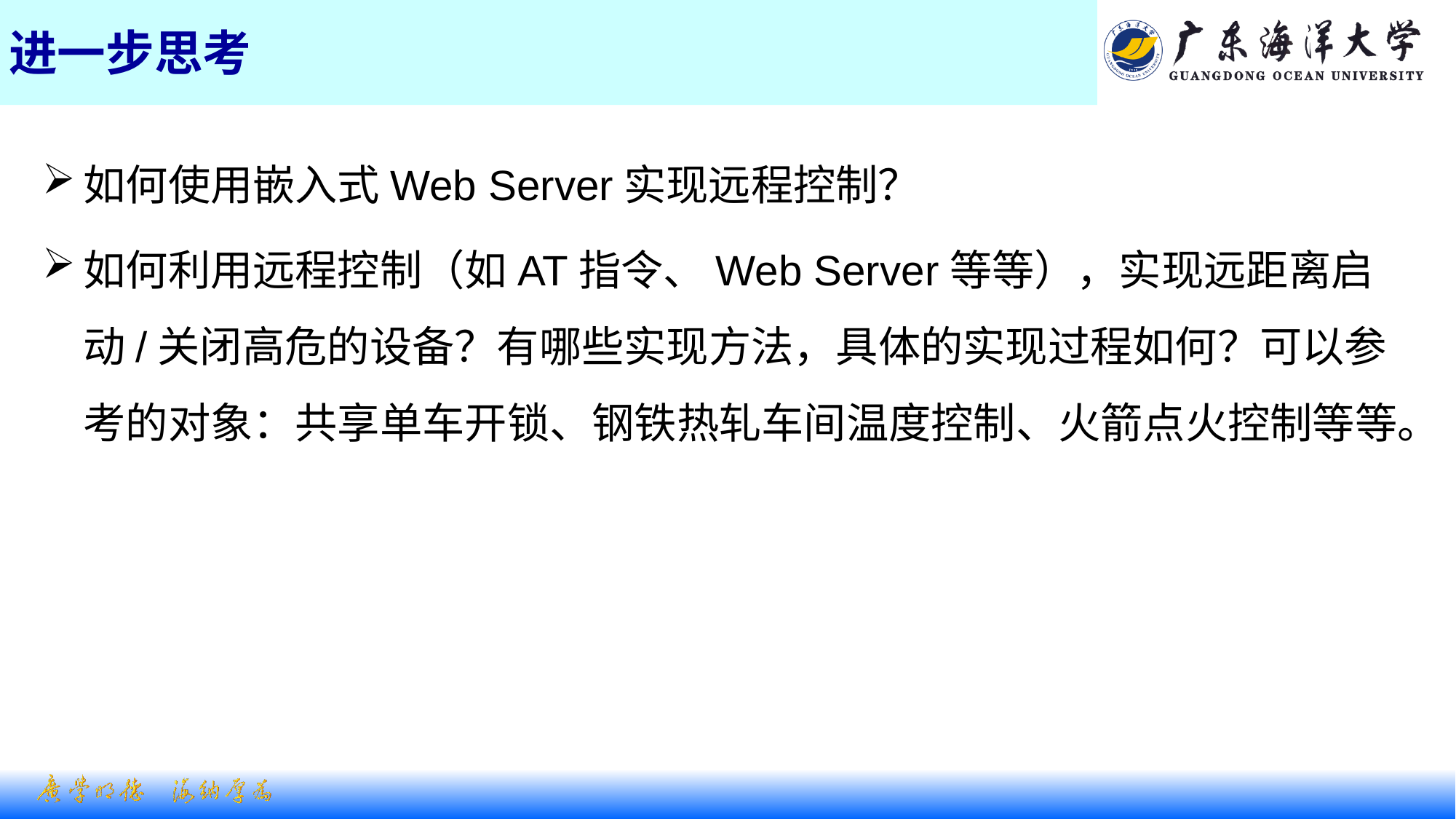

# 进一步思考
如何使用嵌入式Web Server实现远程控制？
如何利用远程控制（如AT指令、Web Server等等），实现远距离启动/关闭高危的设备？有哪些实现方法，具体的实现过程如何？可以参考的对象：共享单车开锁、钢铁热轧车间温度控制、火箭点火控制等等。